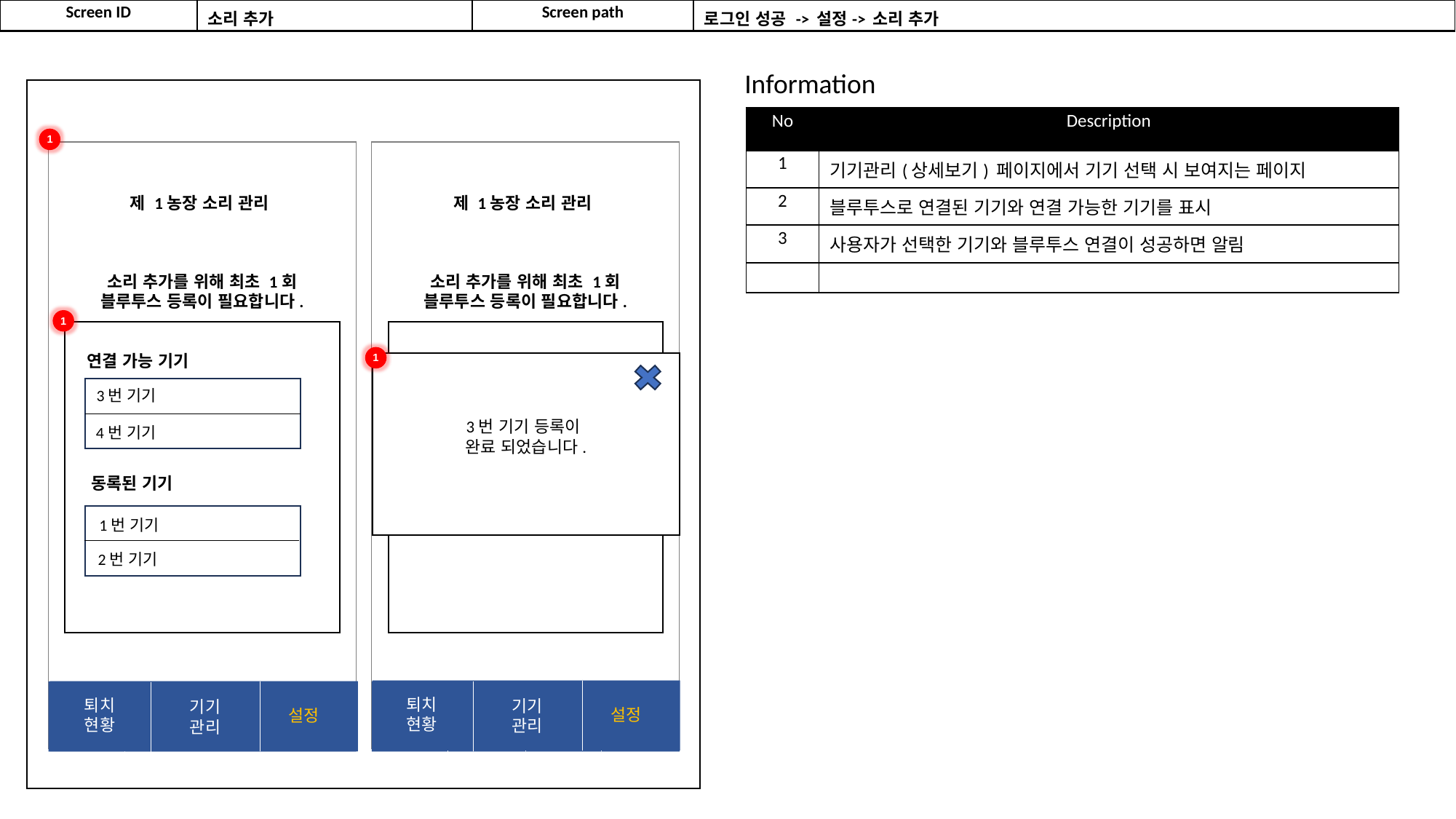

| Screen ID | 소리 추가 | Screen path | 로그인 성공 -> 설정-> 소리 추가 |
| --- | --- | --- | --- |
Information

| No | Description |
| --- | --- |
| 1 | 기기관리(상세보기) 페이지에서 기기 선택 시 보여지는 페이지 |
| 2 | 블루투스로 연결된 기기와 연결 가능한 기기를 표시 |
| 3 | 사용자가 선택한 기기와 블루투스 연결이 성공하면 알림 |
|  |  |
1

제 1농장 소리 관리
소리 추가를 위해 최초 1회 블루투스 등록이 필요합니다.

퇴치현황
기기관리
퇴치
통계
설정

제 1농장 소리 관리
소리 추가를 위해 최초 1회 블루투스 등록이 필요합니다.

퇴치현황
기기관리
퇴치
통계
설정

연결 가능 기기

1번 기기
2번 기기
1

연결 가능 기기
1

3번 기기 등록이
완료 되었습니다.

3번 기기
4번 기기
동록된 기기

1번 기기
2번 기기

퇴치현황
기기관리
설정

퇴치현황
기기관리
설정